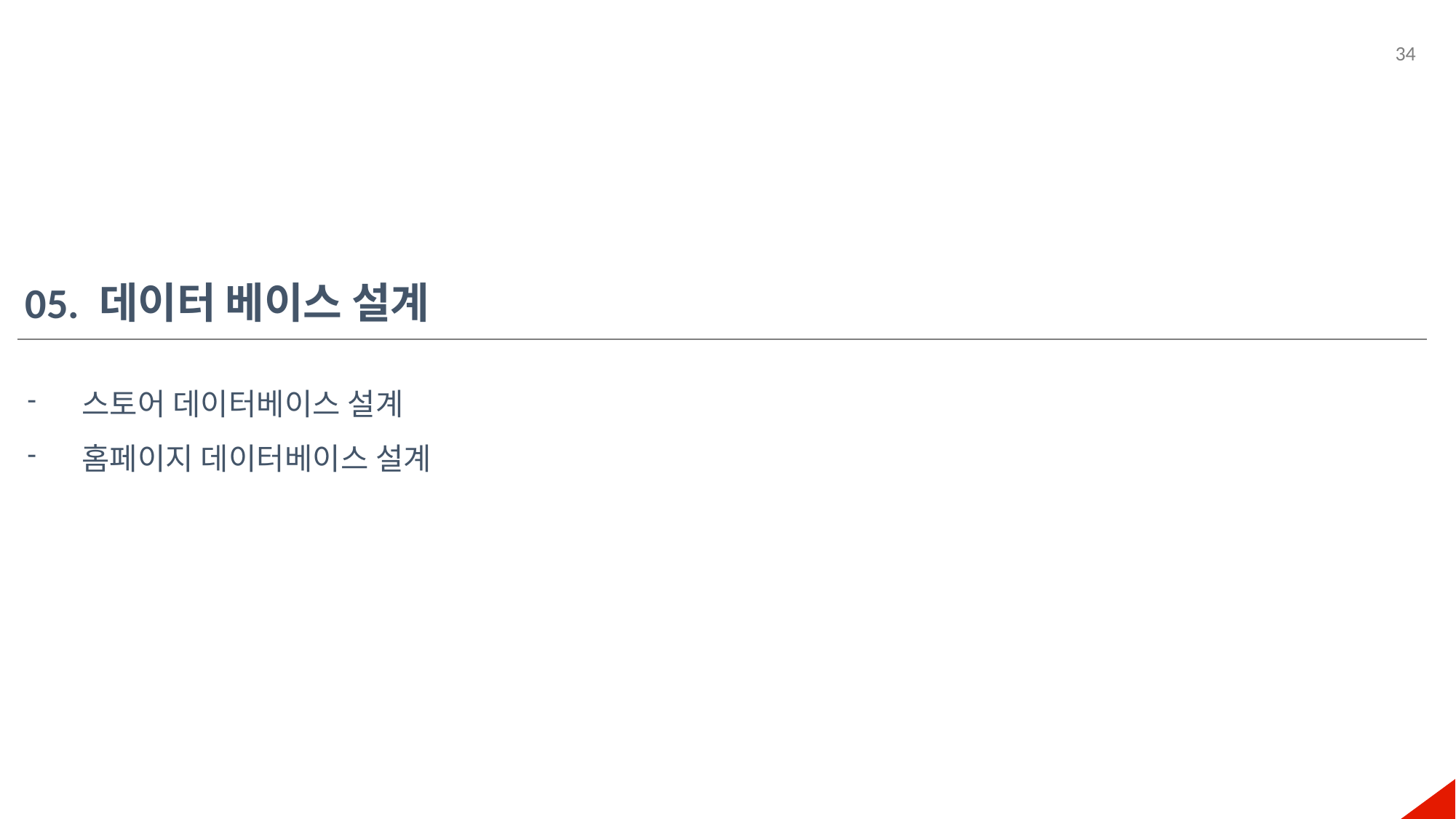

34
05. 데이터 베이스 설계
스토어 데이터베이스 설계
홈페이지 데이터베이스 설계